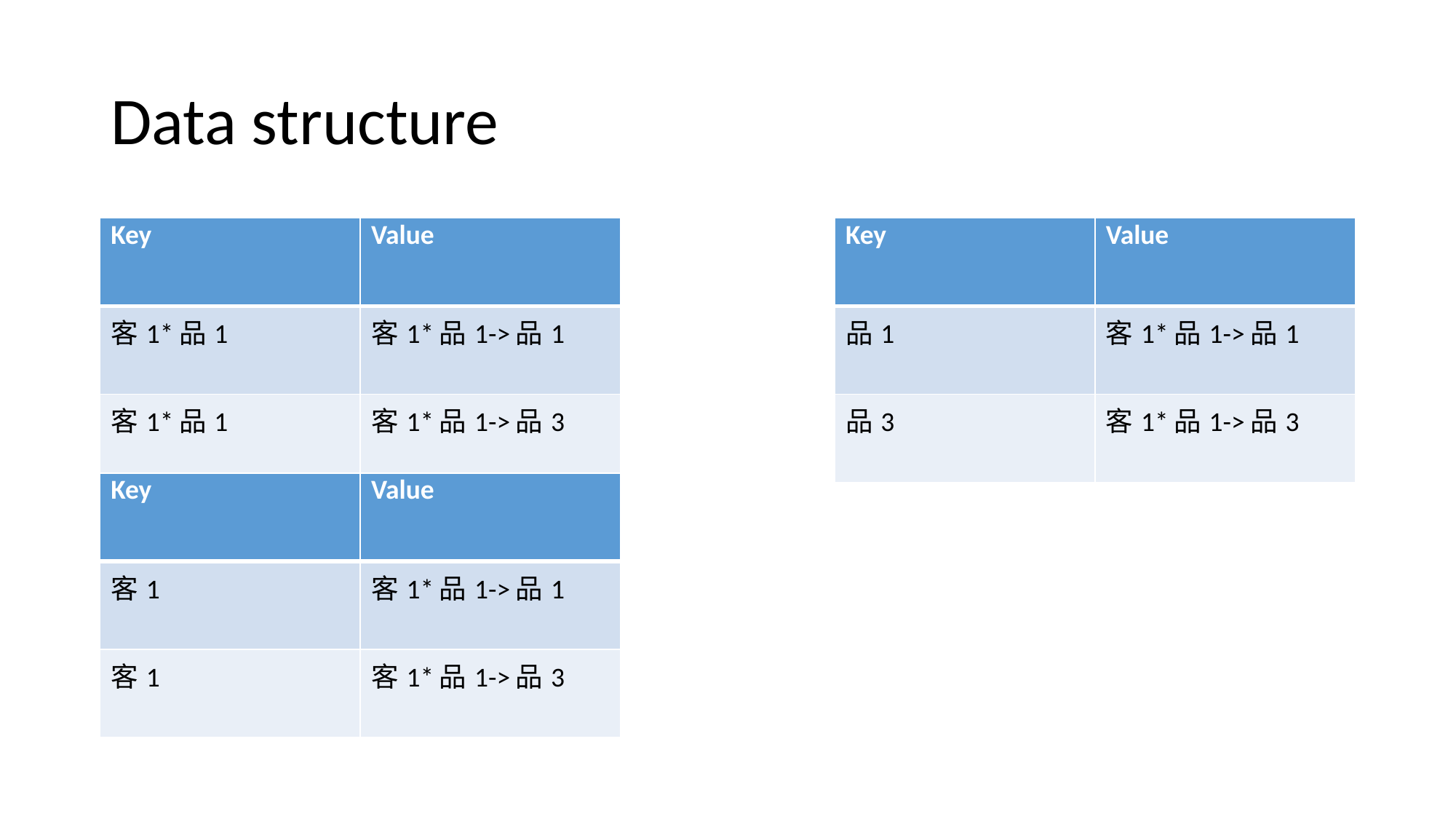

# Data structure

| Key | Value |
| --- | --- |
| 品1 | 客1\*品1->品1 |
| 品3 | 客1\*品1->品3 |
| Key | Value |
| --- | --- |
| 客1\*品1 | 客1\*品1->品1 |
| 客1\*品1 | 客1\*品1->品3 |
| Key | Value |
| --- | --- |
| 客1 | 客1\*品1->品1 |
| 客1 | 客1\*品1->品3 |